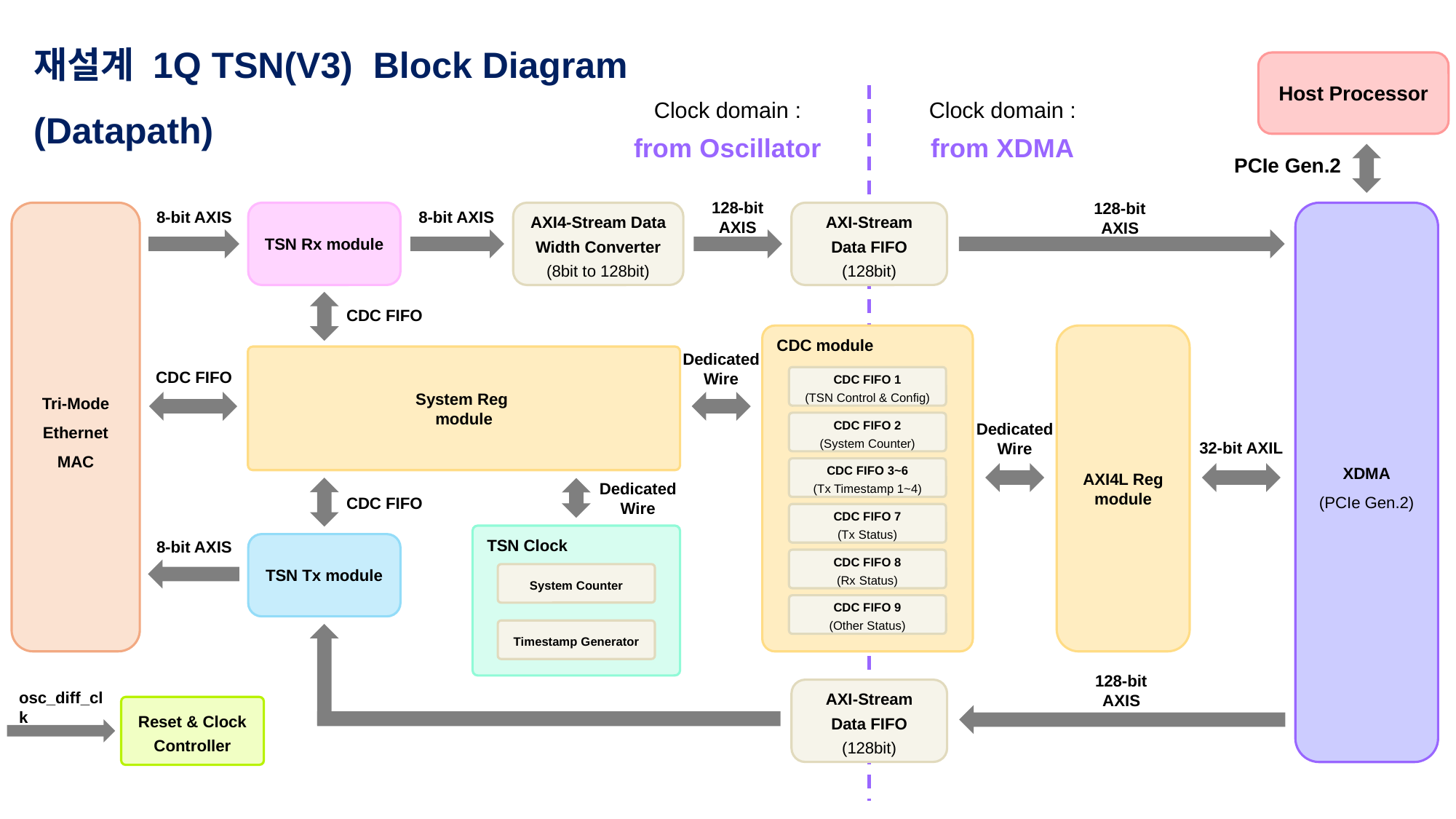

재설계 1Q TSN(V3)  Block Diagram (Datapath)
Host Processor
Clock domain :
from Oscillator
Clock domain :
from XDMA
PCIe Gen.2

128-bit AXIS
8-bit AXIS
8-bit AXIS
128-bit AXIS
TSN Rx module
AXI-Stream Data FIFO
(128bit)
AXI4-Stream Data Width Converter
(8bit to 128bit)
Tri-Mode Ethernet MAC
XDMA
(PCIe Gen.2)

CDC FIFO

CDC module

AXI4L Reg
module
System Reg
module
Dedicated Wire
CDC FIFO
CDC FIFO 1
(TSN Control & Config)

CDC FIFO 2
(System Counter)
Dedicated Wire
32-bit AXIL
CDC FIFO 3~6
(Tx Timestamp 1~4)

Dedicated Wire
CDC FIFO

CDC FIFO 7
(Tx Status)
TSN Clock

8-bit AXIS
TSN Tx module
CDC FIFO 8
(Rx Status)

System Counter
CDC FIFO 9
(Other Status)
Timestamp Generator

128-bit AXIS
AXI-Stream Data FIFO
(128bit)
osc_diff_clk
Reset & Clock
Controller